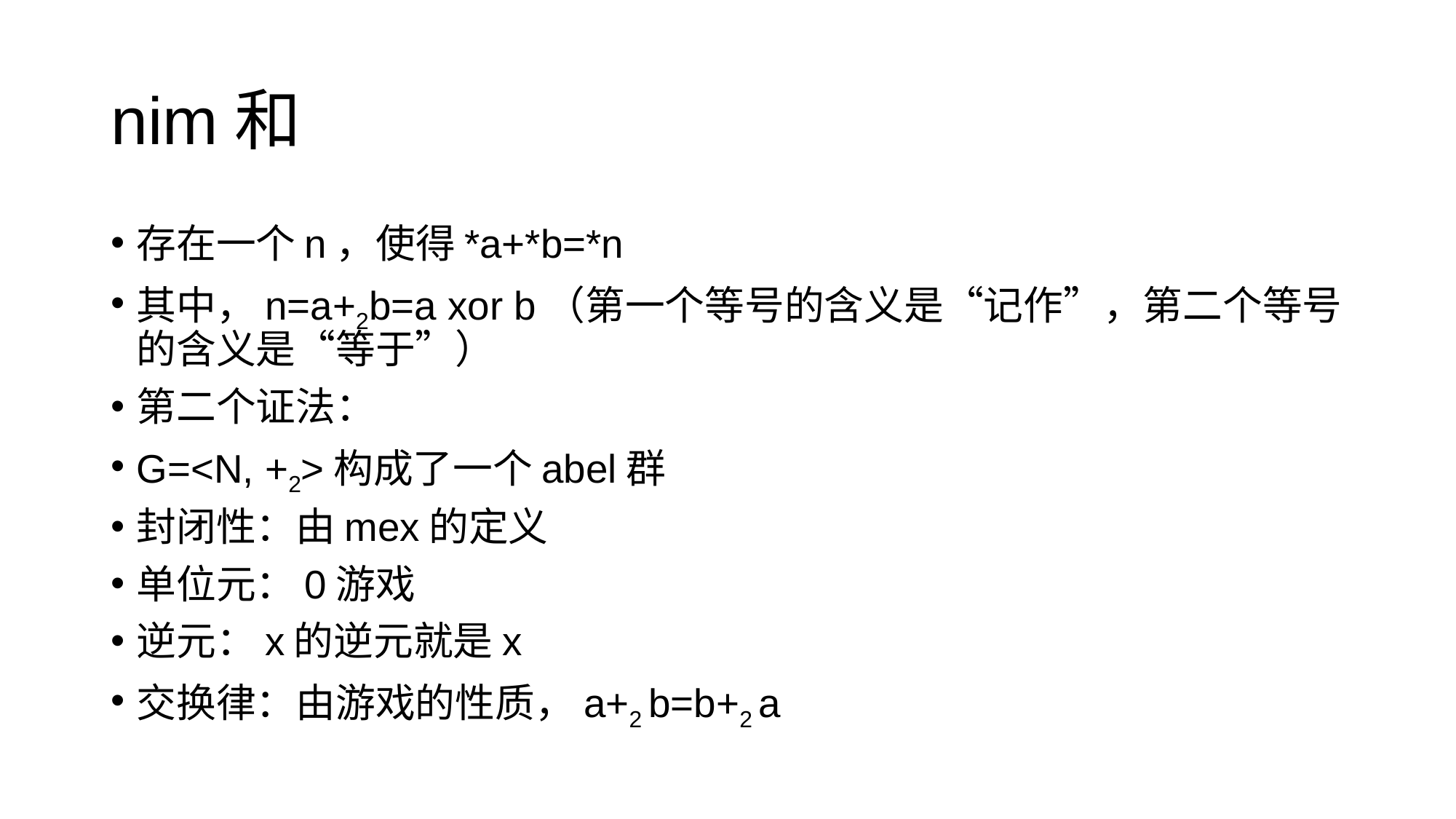

# nim和
存在一个n，使得*a+*b=*n
其中，n=a+2b=a xor b（第一个等号的含义是“记作”，第二个等号的含义是“等于”）
第二个证法：
G=<N, +2>构成了一个abel群
封闭性：由mex的定义
单位元：0游戏
逆元：x的逆元就是x
交换律：由游戏的性质，a+2 b=b+2 a